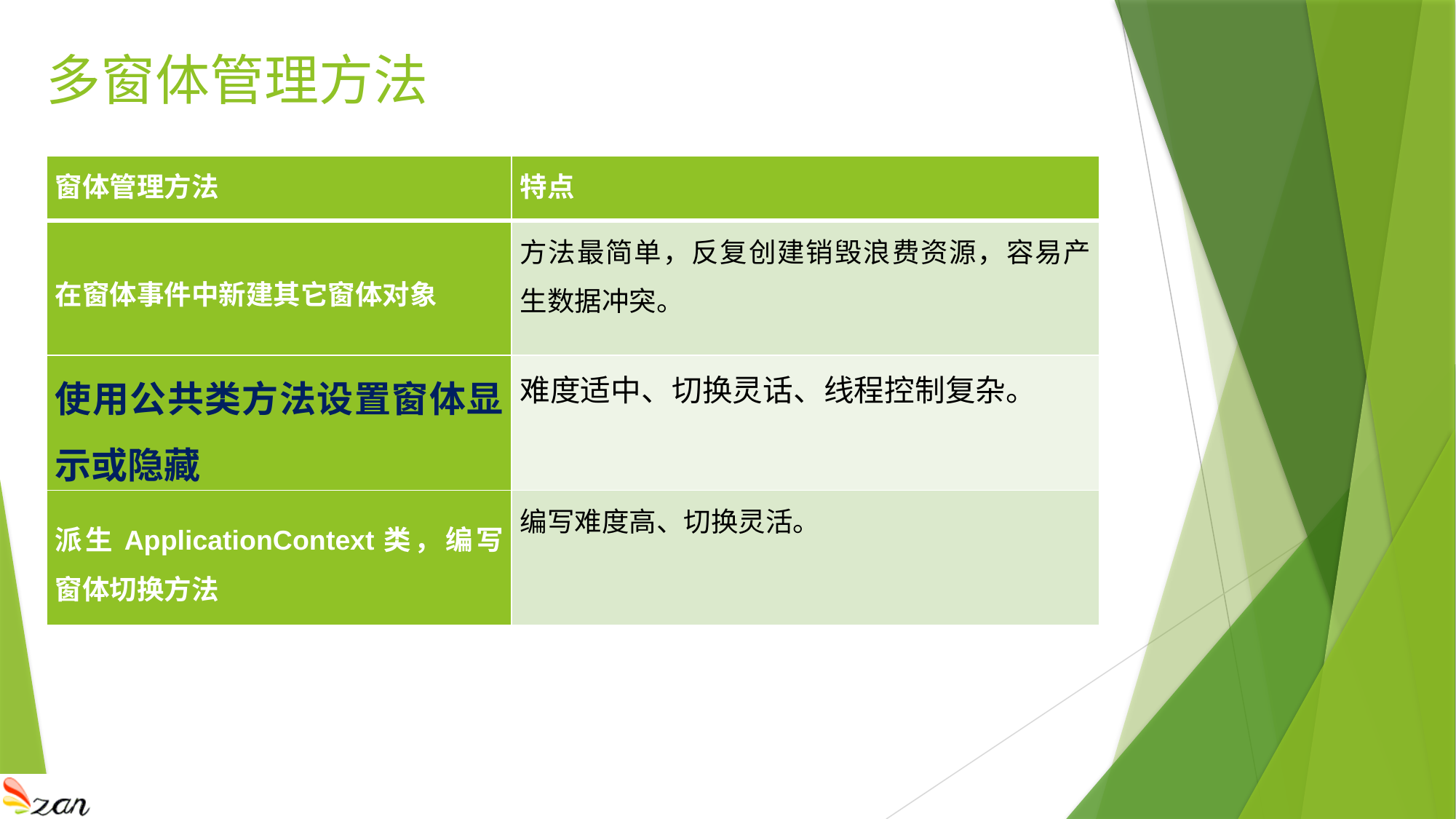

# 多窗体管理方法
| 窗体管理方法 | 特点 |
| --- | --- |
| 在窗体事件中新建其它窗体对象 | 方法最简单，反复创建销毁浪费资源，容易产生数据冲突。 |
| 使用公共类方法设置窗体显示或隐藏 | 难度适中、切换灵话、线程控制复杂。 |
| 派生ApplicationContext类，编写窗体切换方法 | 编写难度高、切换灵活。 |